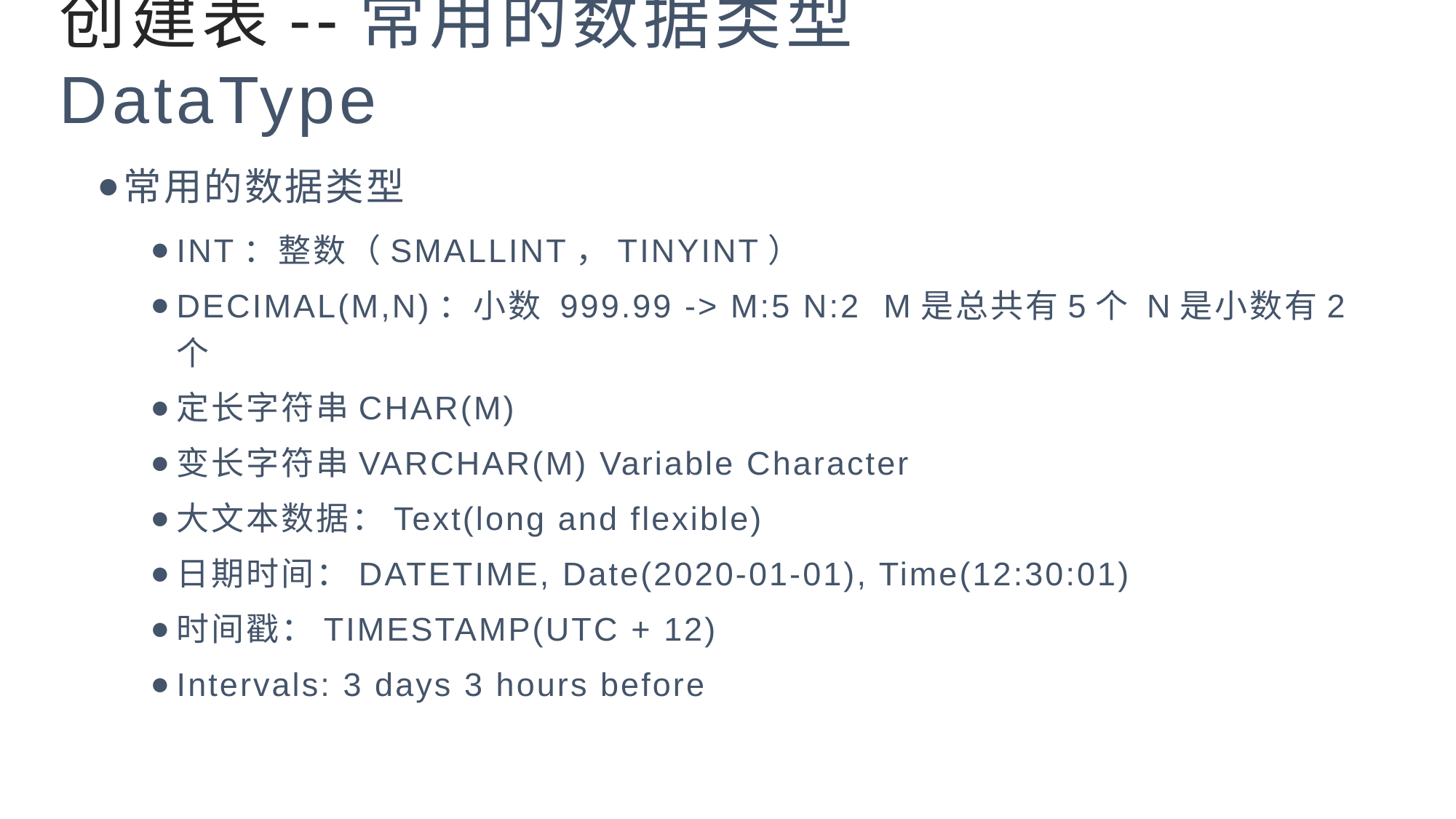

# 创建表--常用的数据类型DataType
常用的数据类型
INT：整数（SMALLINT，TINYINT）
DECIMAL(M,N)：小数 999.99 -> M:5 N:2  M是总共有5个 N是小数有2个
定长字符串CHAR(M)
变长字符串VARCHAR(M) Variable Character
大文本数据：Text(long and flexible)
日期时间：DATETIME, Date(2020-01-01), Time(12:30:01)
时间戳：TIMESTAMP(UTC + 12)
Intervals: 3 days 3 hours before